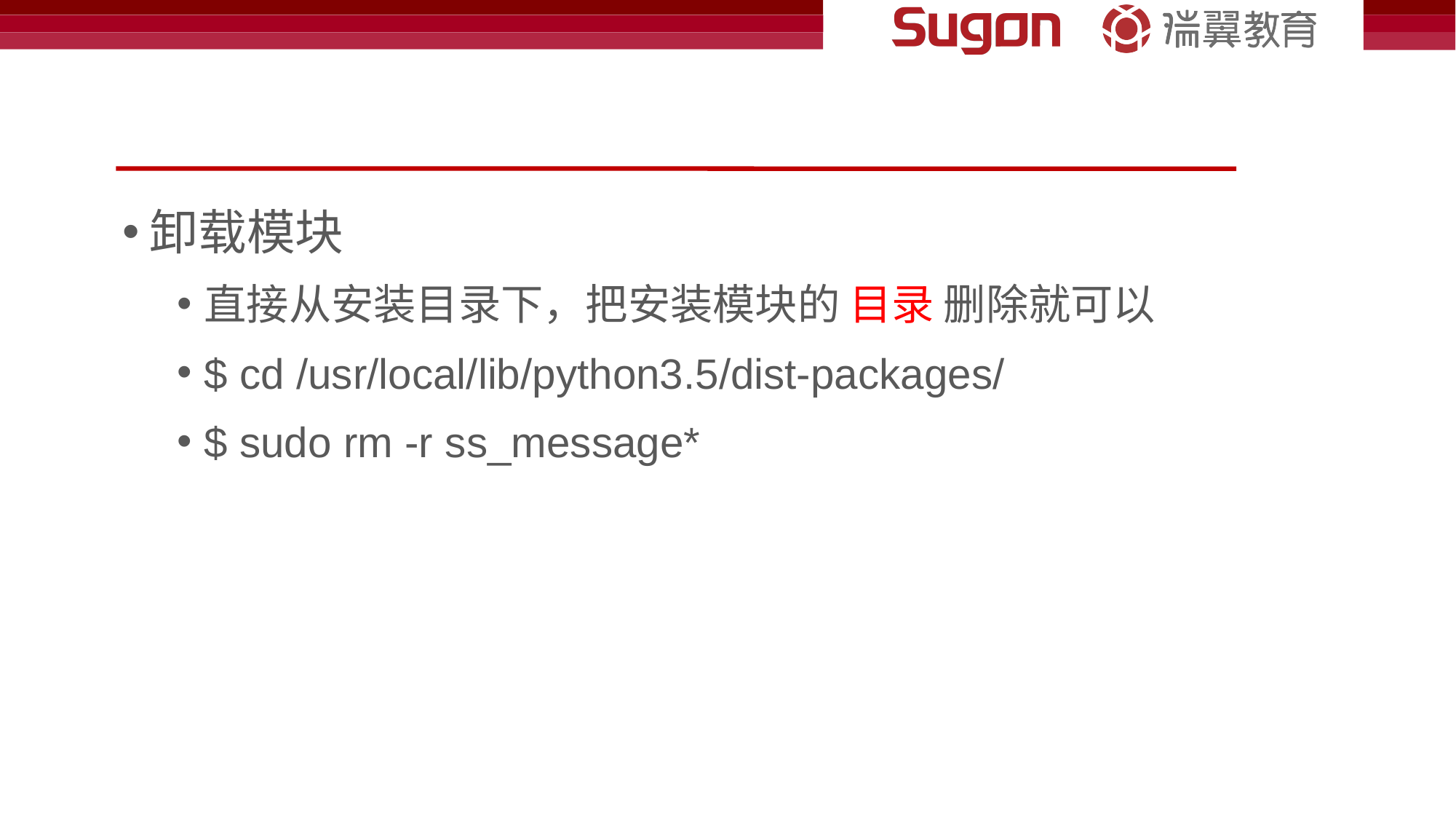

#
卸载模块
直接从安装目录下，把安装模块的 目录 删除就可以
$ cd /usr/local/lib/python3.5/dist-packages/
$ sudo rm -r ss_message*